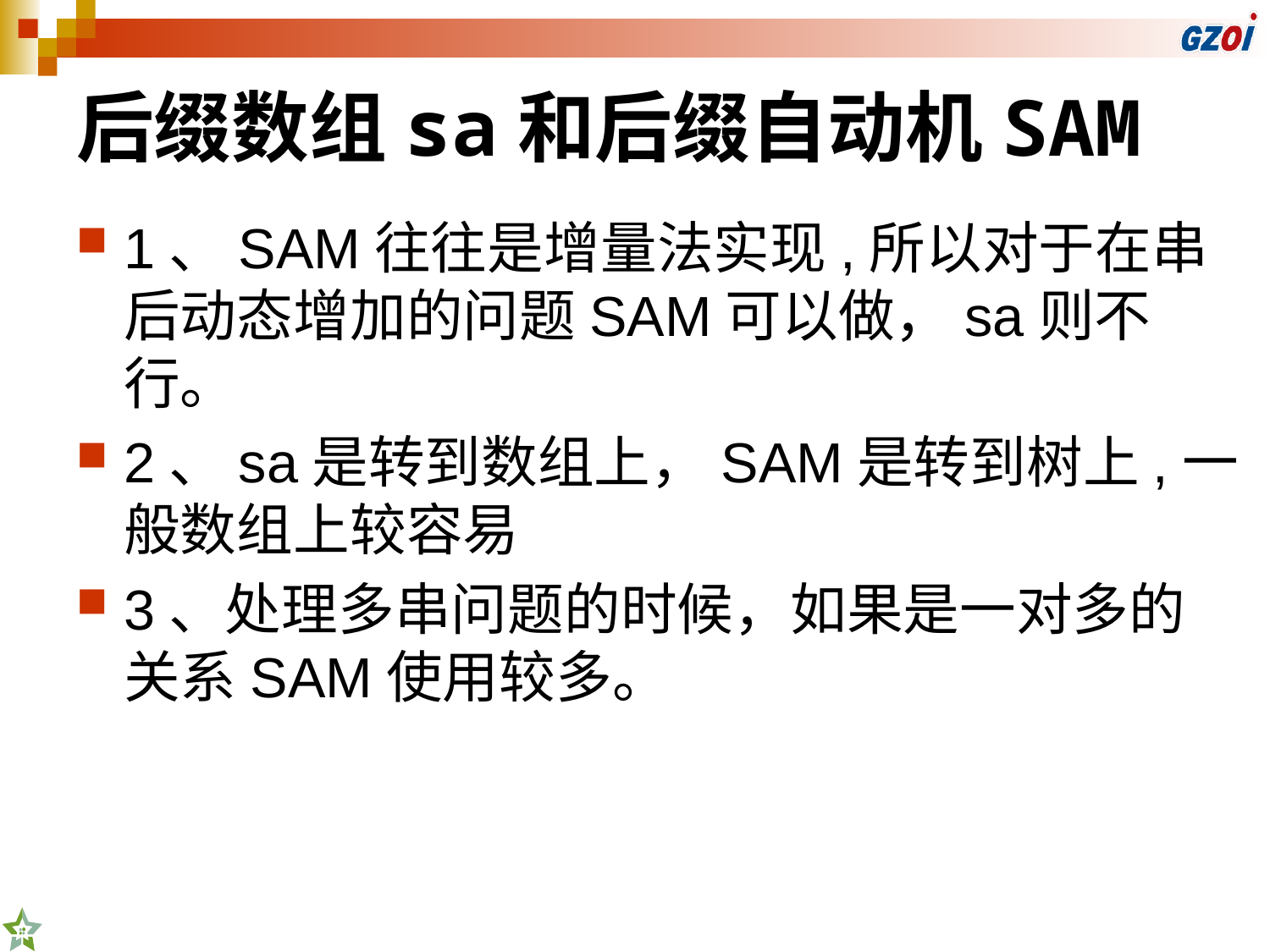

# 后缀数组sa和后缀自动机SAM
1、SAM往往是增量法实现,所以对于在串后动态增加的问题SAM可以做，sa则不行。
2、sa是转到数组上，SAM是转到树上,一般数组上较容易
3、处理多串问题的时候，如果是一对多的关系SAM使用较多。